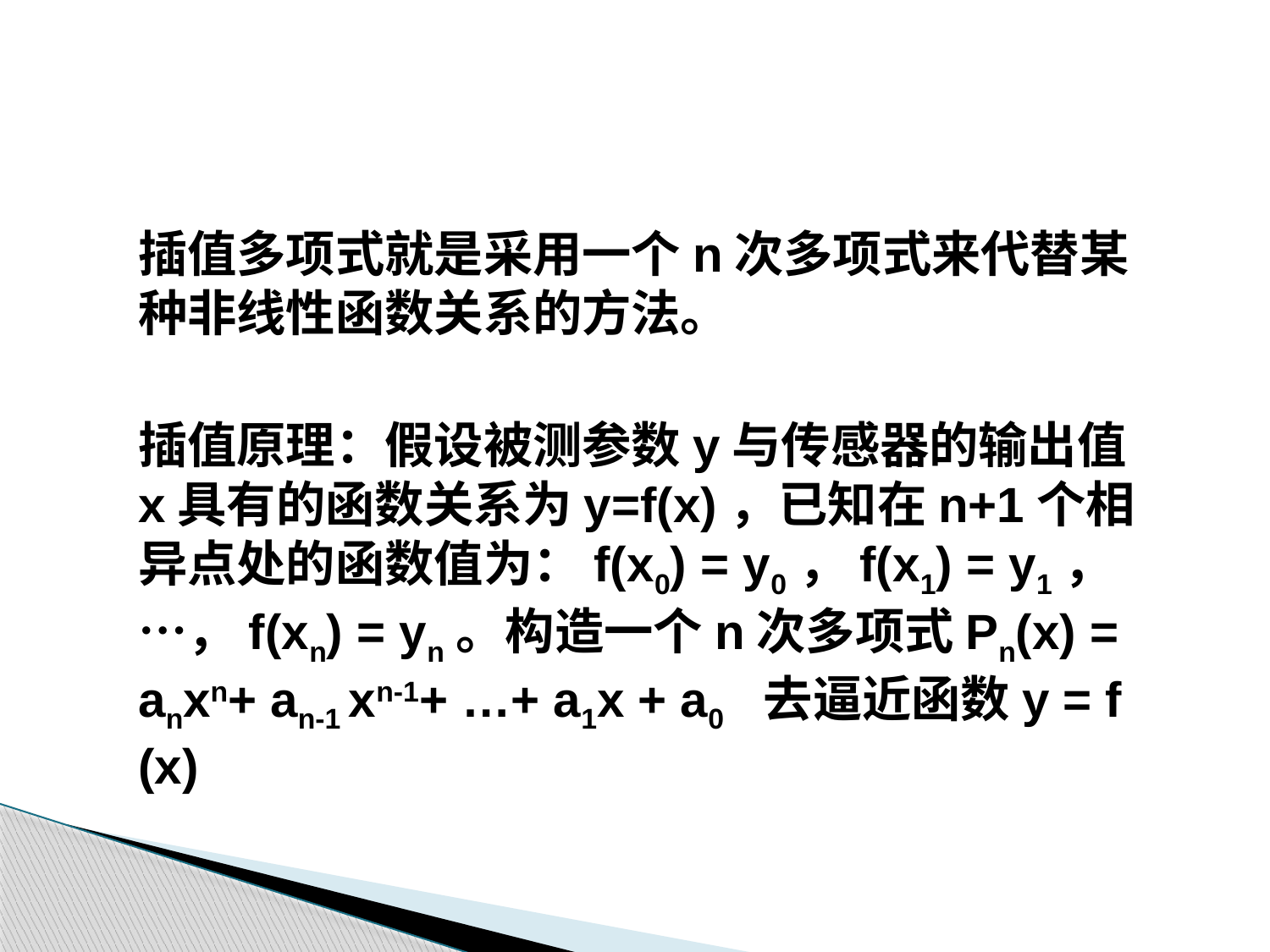

插值多项式就是采用一个n次多项式来代替某种非线性函数关系的方法。

	插值原理：假设被测参数y与传感器的输出值x具有的函数关系为y=f(x)，已知在n+1个相异点处的函数值为：f(x0) = y0，f(x1) = y1，…，f(xn) = yn。构造一个n次多项式Pn(x) = anxn+ an-1 xn-1+ …+ a1x + a0  去逼近函数y = f (x)